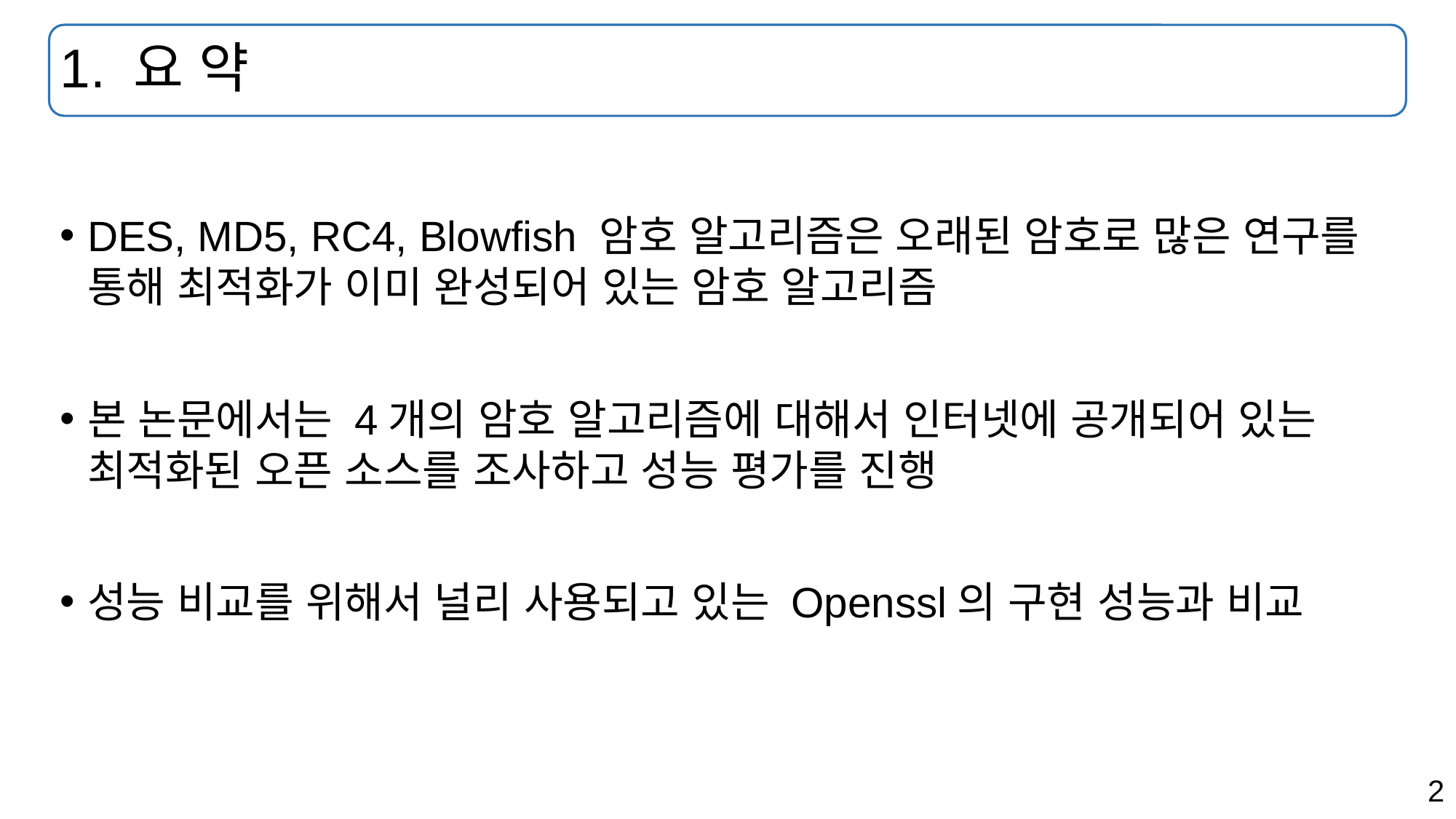

# 1. 요 약

DES, MD5, RC4, Blowfish 암호 알고리즘은 오래된 암호로 많은 연구를 통해 최적화가 이미 완성되어 있는 암호 알고리즘

본 논문에서는 4개의 암호 알고리즘에 대해서 인터넷에 공개되어 있는 최적화된 오픈 소스를 조사하고 성능 평가를 진행

성능 비교를 위해서 널리 사용되고 있는 Openssl의 구현 성능과 비교